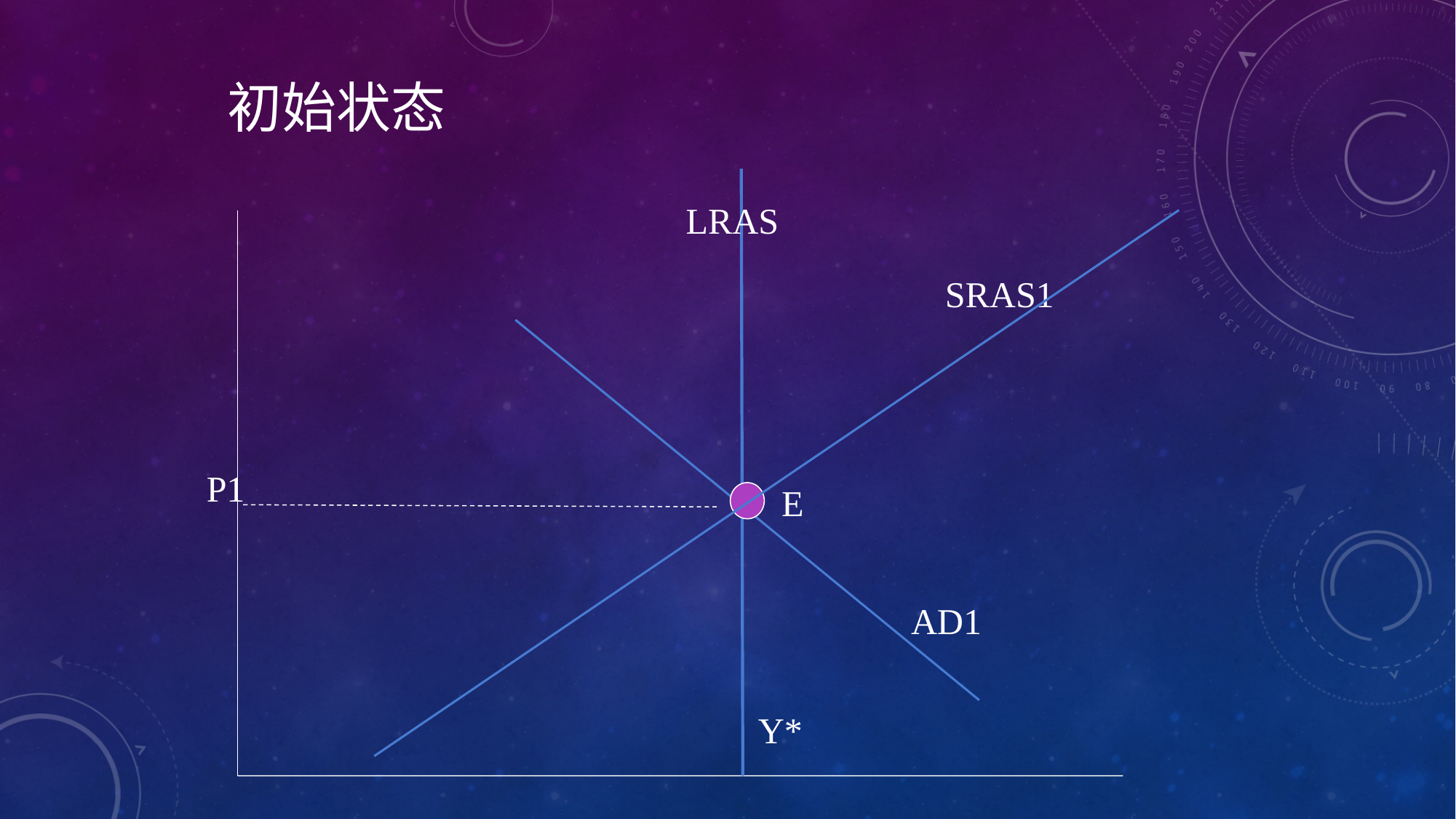

# 初始状态
LRAS
SRAS1
P1
E

AD1
Y*